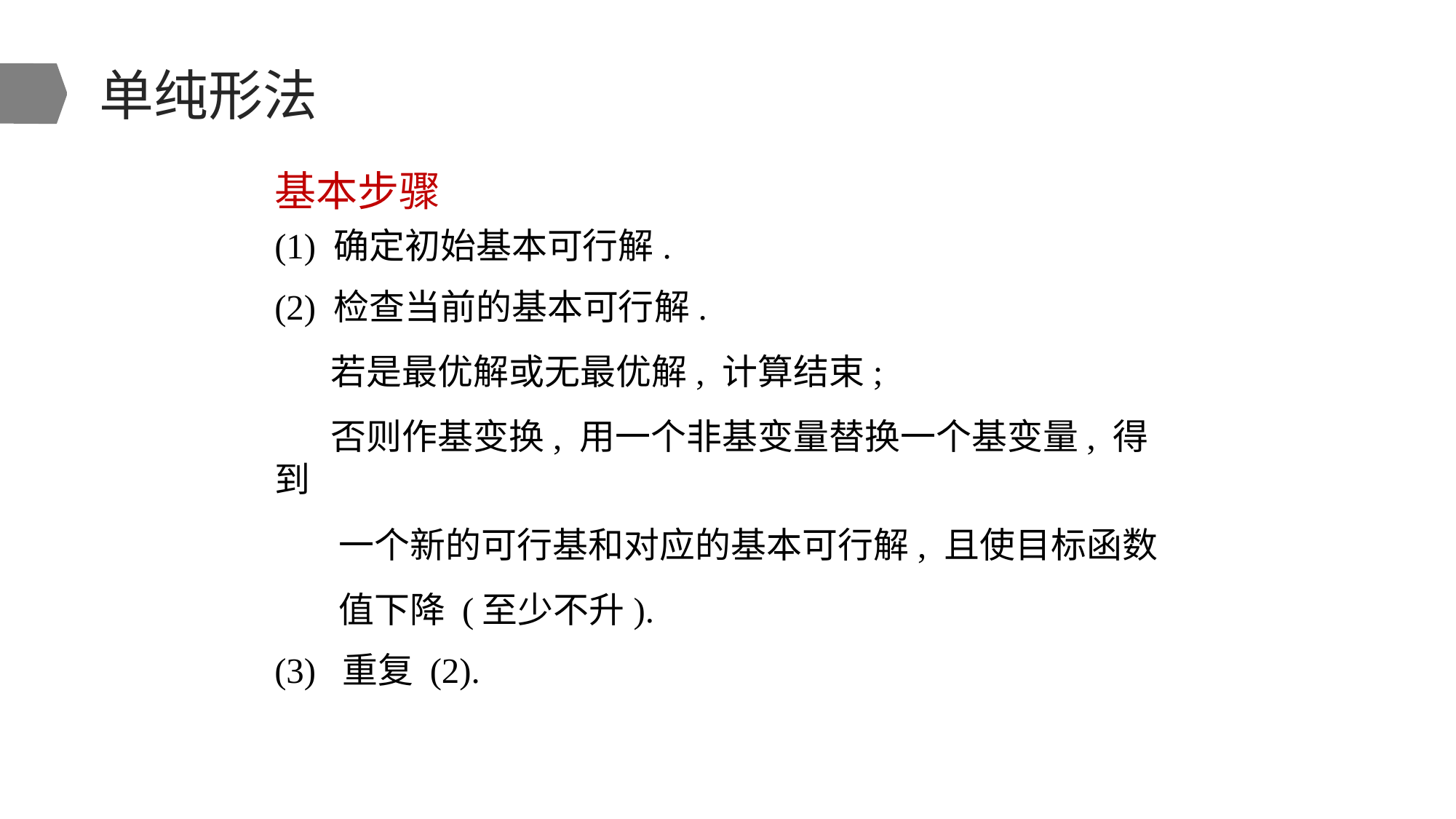

# 单纯形法
40
基本步骤
(1) 确定初始基本可行解.
(2) 检查当前的基本可行解.
      若是最优解或无最优解, 计算结束;
      否则作基变换, 用一个非基变量替换一个基变量, 得到
       一个新的可行基和对应的基本可行解, 且使目标函数
       值下降 (至少不升).
(3)  重复 (2).